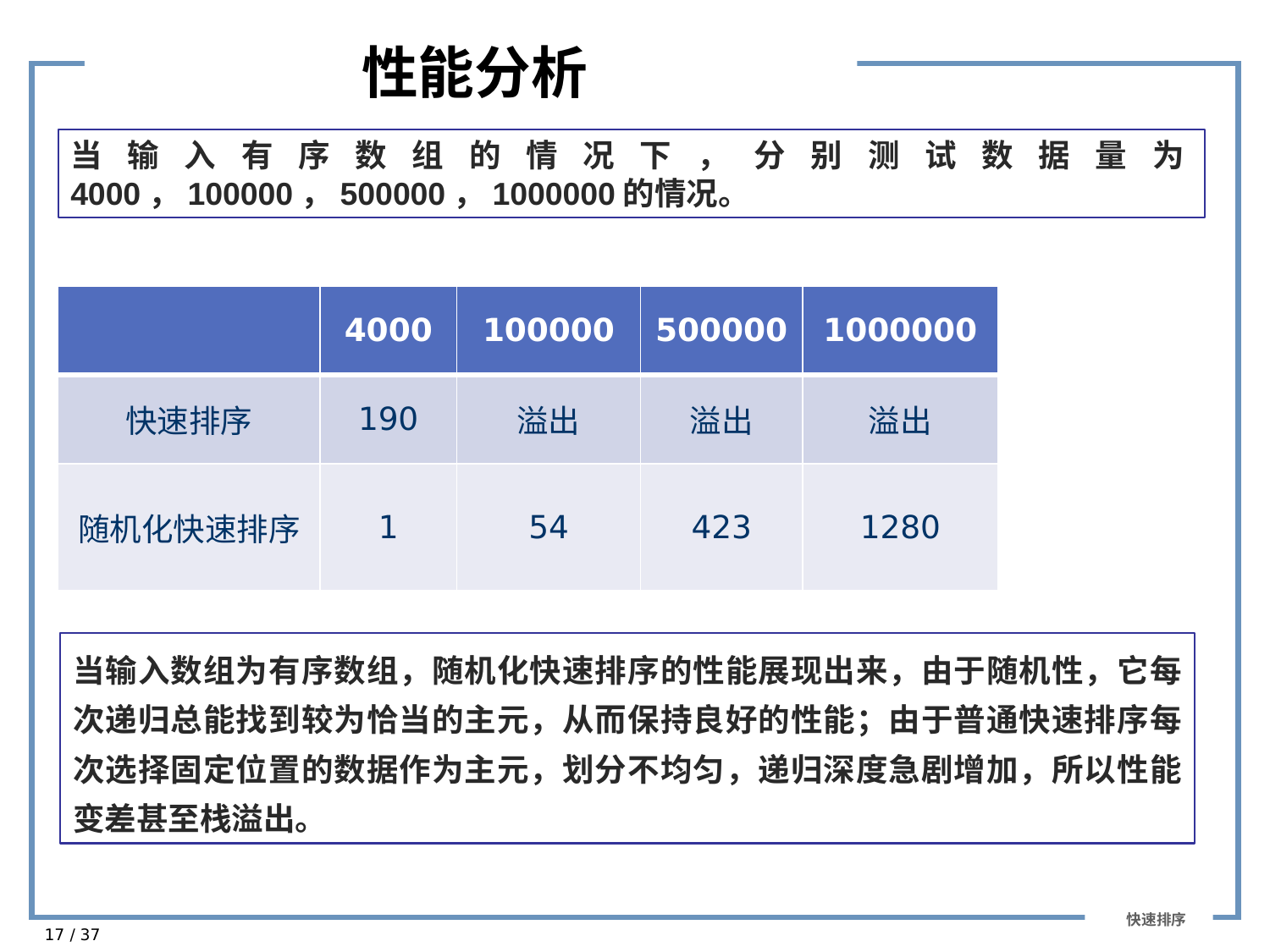

# 性能分析
当输入有序数组的情况下，分别测试数据量为4000，100000，500000，1000000的情况。
|  | 4000 | 100000 | 500000 | 1000000 |
| --- | --- | --- | --- | --- |
| 快速排序 | 190 | 溢出 | 溢出 | 溢出 |
| 随机化快速排序 | 1 | 54 | 423 | 1280 |
当输入数组为有序数组，随机化快速排序的性能展现出来，由于随机性，它每次递归总能找到较为恰当的主元，从而保持良好的性能；由于普通快速排序每次选择固定位置的数据作为主元，划分不均匀，递归深度急剧增加，所以性能变差甚至栈溢出。
快速排序
17 / 37